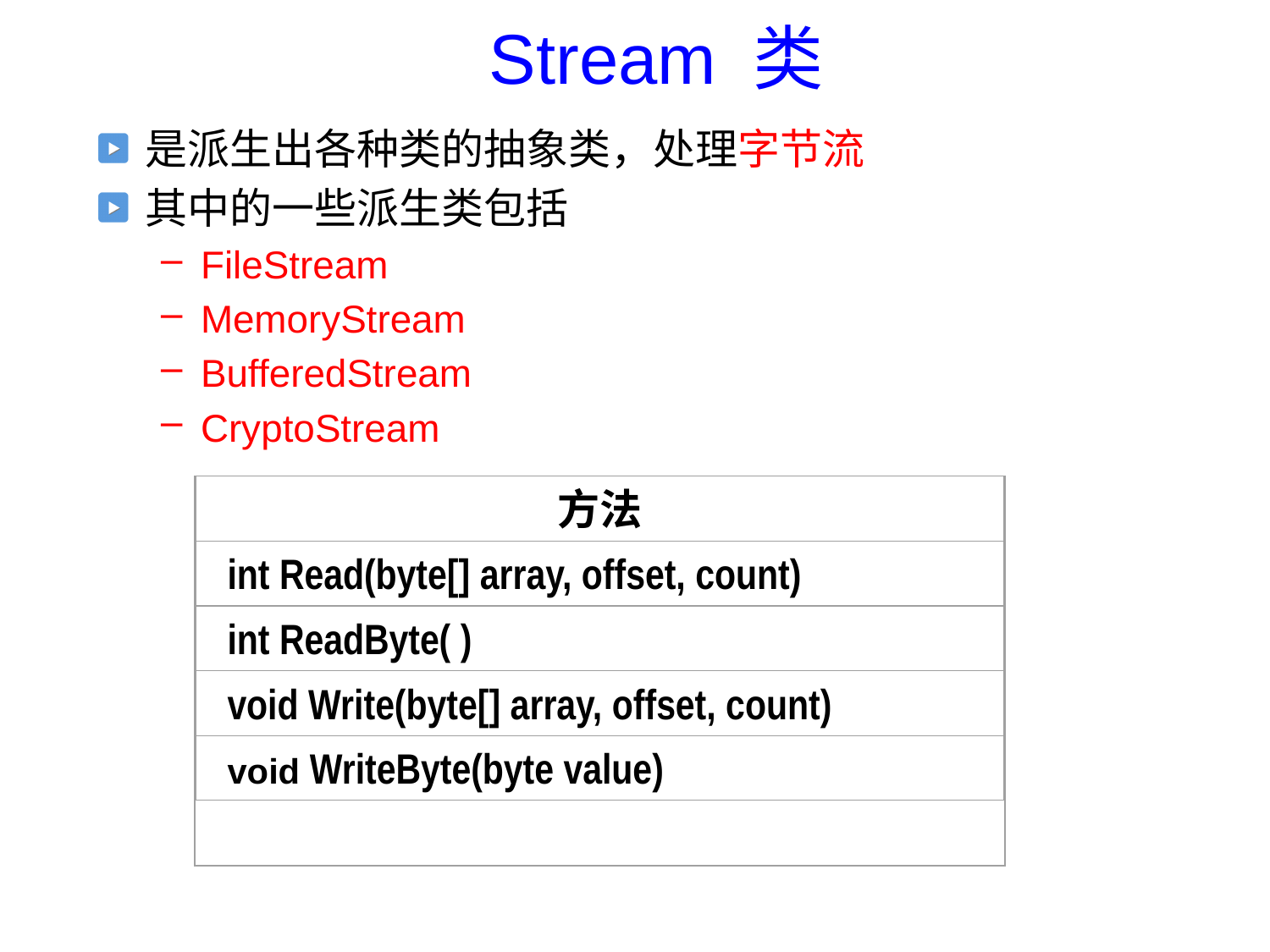

Stream 类
是派生出各种类的抽象类，处理字节流
其中的一些派生类包括
FileStream
MemoryStream
BufferedStream
CryptoStream

方法

int Read(byte[] array, offset, count)

int ReadByte( )

void Write(byte[] array, offset, count)

void WriteByte(byte value)